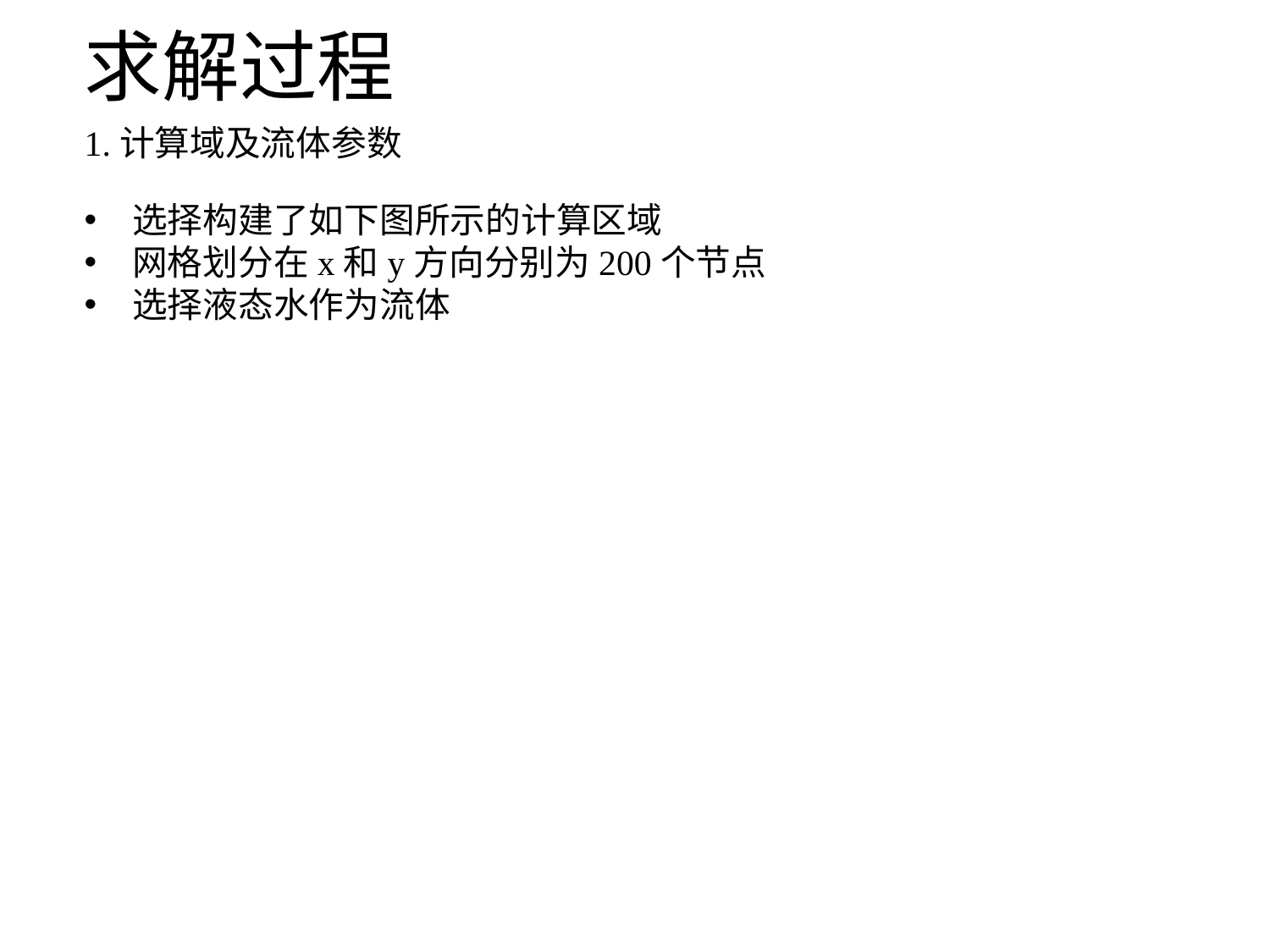

# 求解过程
1.计算域及流体参数
选择构建了如下图所示的计算区域
网格划分在x和y方向分别为200个节点
选择液态水作为流体